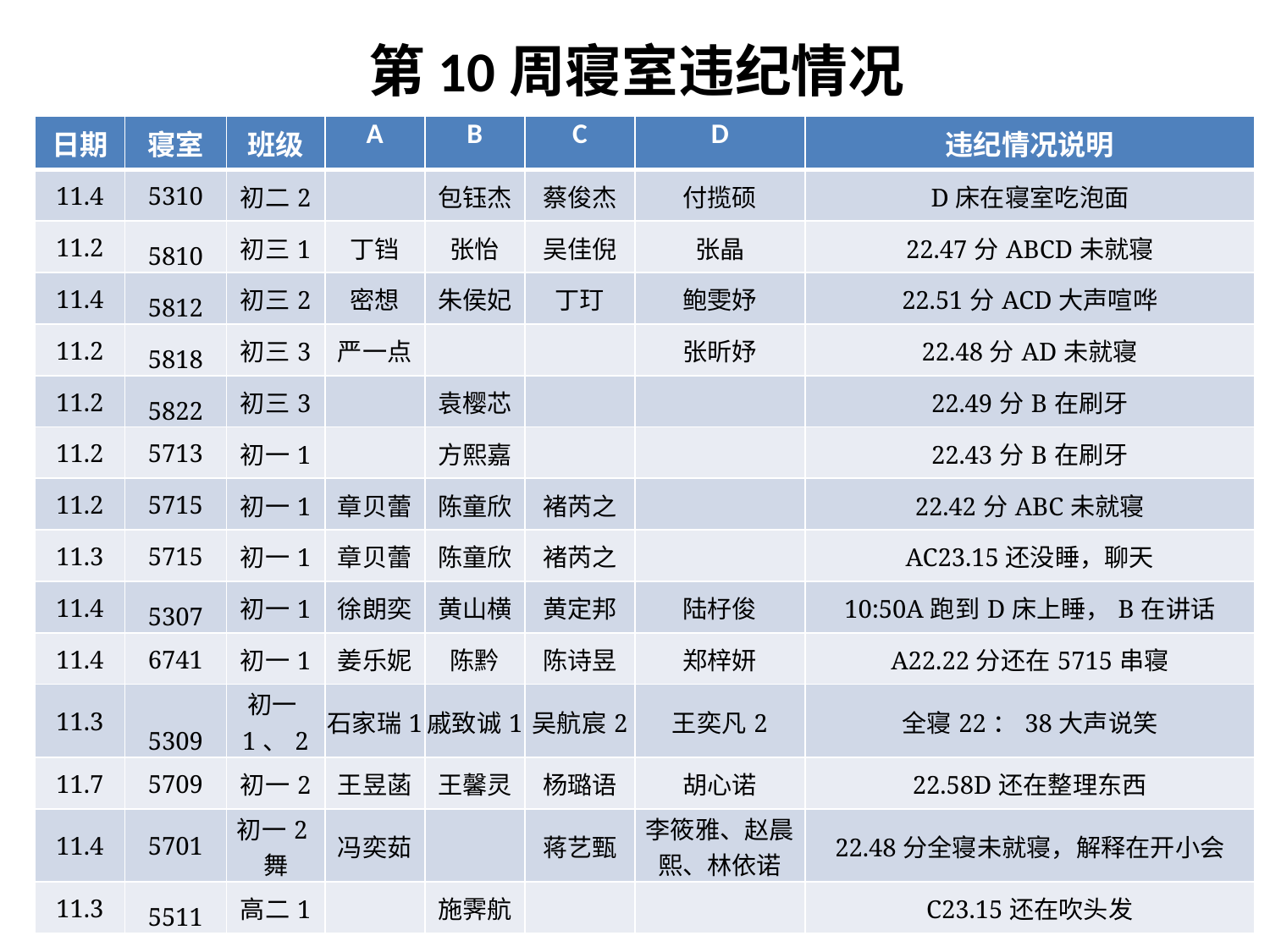

# 第10周寝室违纪情况
| 日期 | 寝室 | 班级 | A | B | C | D | 违纪情况说明 |
| --- | --- | --- | --- | --- | --- | --- | --- |
| 11.4 | 5310 | 初二2 |  | 包钰杰 | 蔡俊杰 | 付揽硕 | D床在寝室吃泡面 |
| 11.2 | 5810 | 初三1 | 丁铛 | 张怡 | 吴佳倪 | 张晶 | 22.47分ABCD未就寝 |
| 11.4 | 5812 | 初三2 | 密想 | 朱侯妃 | 丁玎 | 鲍雯妤 | 22.51分ACD大声喧哗 |
| 11.2 | 5818 | 初三3 | 严一点 |  |  | 张昕妤 | 22.48分AD未就寝 |
| 11.2 | 5822 | 初三3 |  | 袁樱芯 |  |  | 22.49分B在刷牙 |
| 11.2 | 5713 | 初一1 |  | 方熙嘉 |  |  | 22.43分B在刷牙 |
| 11.2 | 5715 | 初一1 | 章贝蕾 | 陈童欣 | 褚芮之 |  | 22.42分ABC未就寝 |
| 11.3 | 5715 | 初一1 | 章贝蕾 | 陈童欣 | 褚芮之 |  | AC23.15还没睡，聊天 |
| 11.4 | 5307 | 初一1 | 徐朗奕 | 黄山横 | 黄定邦 | 陆杍俊 | 10:50A跑到D床上睡，B在讲话 |
| 11.4 | 6741 | 初一1 | 姜乐妮 | 陈黔 | 陈诗昱 | 郑梓妍 | A22.22分还在5715串寝 |
| 11.3 | 5309 | 初一1、2 | 石家瑞1 | 戚致诚1 | 吴航宸2 | 王奕凡2 | 全寝22：38大声说笑 |
| 11.7 | 5709 | 初一2 | 王昱菡 | 王馨灵 | 杨璐语 | 胡心诺 | 22.58D还在整理东西 |
| 11.4 | 5701 | 初一2舞 | 冯奕茹 |  | 蒋艺甄 | 李筱雅、赵晨熙、林依诺 | 22.48分全寝未就寝，解释在开小会 |
| 11.3 | 5511 | 高二1 |  | 施霁航 |  |  | C23.15还在吹头发 |